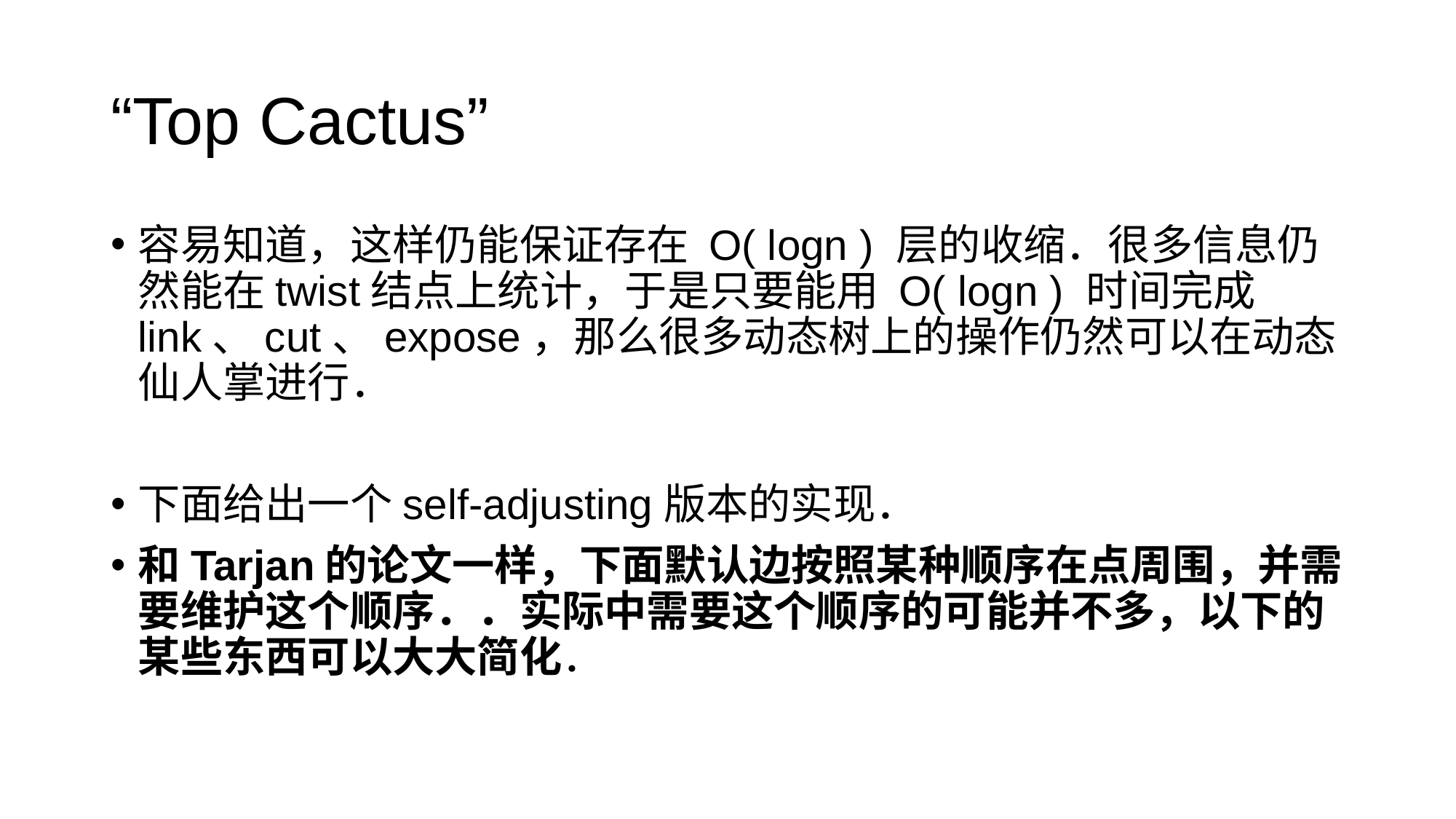

# “Top Cactus”
容易知道，这样仍能保证存在 O( logn ) 层的收缩．很多信息仍然能在twist结点上统计，于是只要能用 O( logn ) 时间完成link、cut、expose，那么很多动态树上的操作仍然可以在动态仙人掌进行．

下面给出一个self-adjusting版本的实现．
和Tarjan的论文一样，下面默认边按照某种顺序在点周围，并需要维护这个顺序．．实际中需要这个顺序的可能并不多，以下的某些东西可以大大简化．